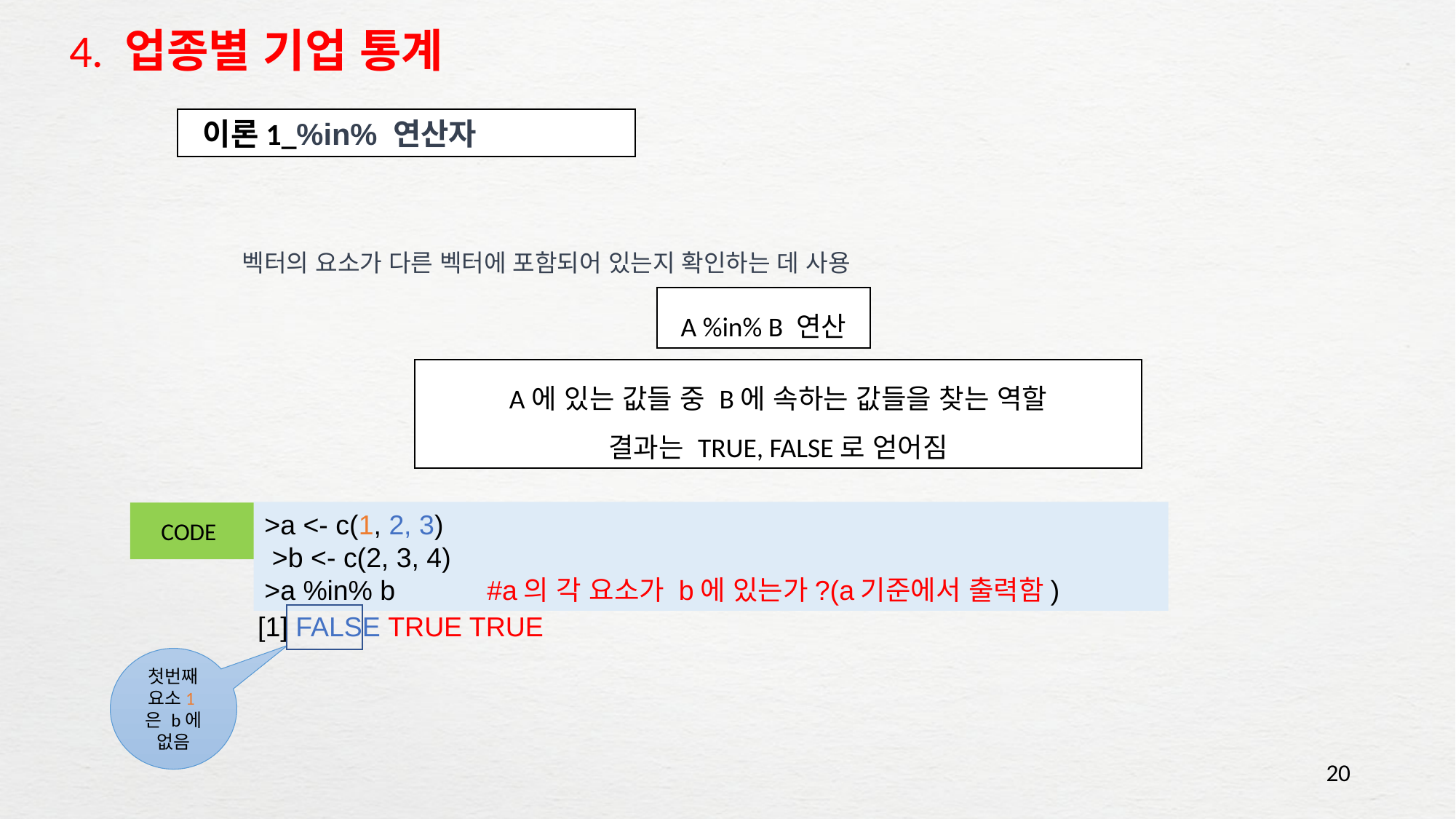

# 4. 업종별 기업 통계
 이론1_%in% 연산자

         벡터의 요소가 다른 벡터에 포함되어 있는지 확인하는 데 사용

A %in% B 연산
A에 있는 값들 중 B에 속하는 값들을 찾는 역할
결과는 TRUE, FALSE로 얻어짐
>a <- c(1, 2, 3)
 >b <- c(2, 3, 4)
>a %in% b            #a의 각 요소가 b에 있는가?(a기준에서 출력함)

CODE
[1] FALSE TRUE TRUE

첫번째 요소1은 b에 없음
20